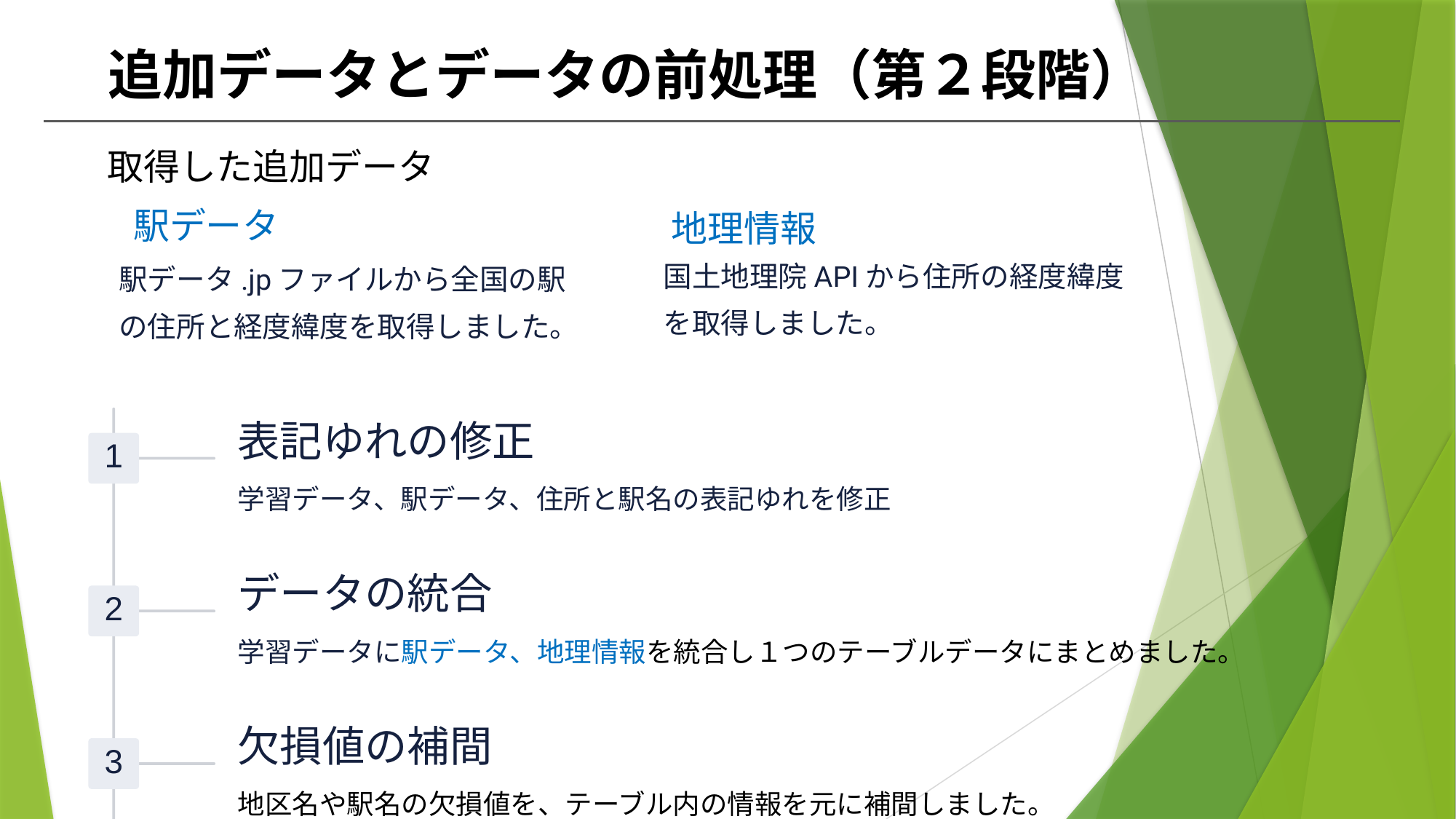

# 追加データとデータの前処理（第２段階）
このページには「方法」を書きます。
P6の「問題・目的」に対して
・どんな手法（方法）で何が得られるか
・どこのデータ（アップル引っ越し社）
・作成期間
・データ数（学習データ／予測データ）
・どんな手法（プロフェット）
を記載しましょう。
取得した追加データ
駅データ
地理情報
国土地理院APIから住所の経度緯度を取得しました。
駅データ.jpファイルから全国の駅の住所と経度緯度を取得しました。

表記ゆれの修正

1

学習データ、駅データ、住所と駅名の表記ゆれを修正
データの統合

2

学習データに駅データ、地理情報を統合し１つのテーブルデータにまとめました。
欠損値の補間

3

地区名や駅名の欠損値を、テーブル内の情報を元に補間しました。

下処理
・データの表記修正
・値が1種類、全て欠損している列を削除
合計で00列
2101日分のデータ